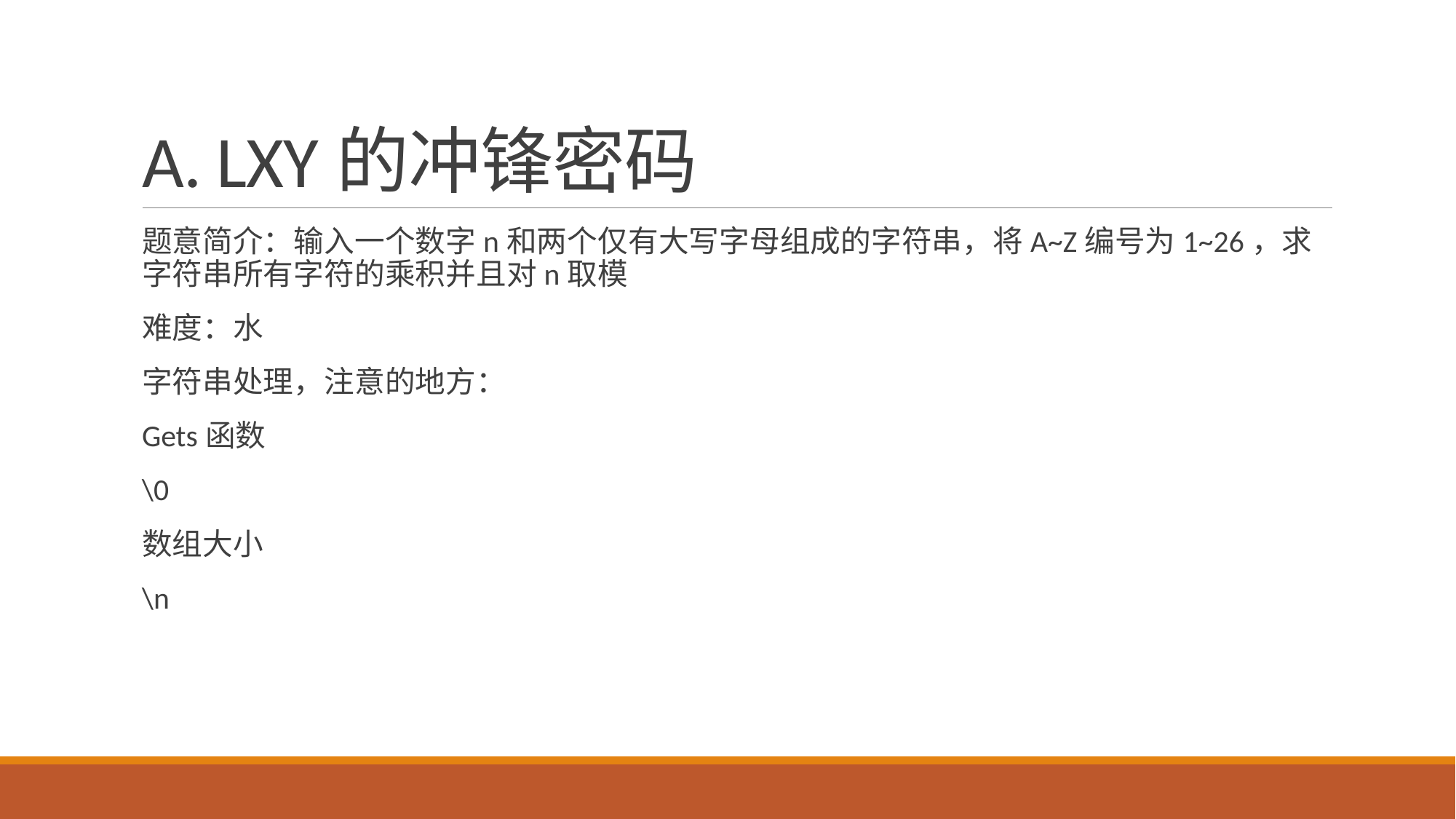

# A. LXY的冲锋密码
题意简介：输入一个数字n和两个仅有大写字母组成的字符串，将A~Z编号为1~26，求字符串所有字符的乘积并且对n取模
难度：水
字符串处理，注意的地方：
Gets函数
\0
数组大小
\n